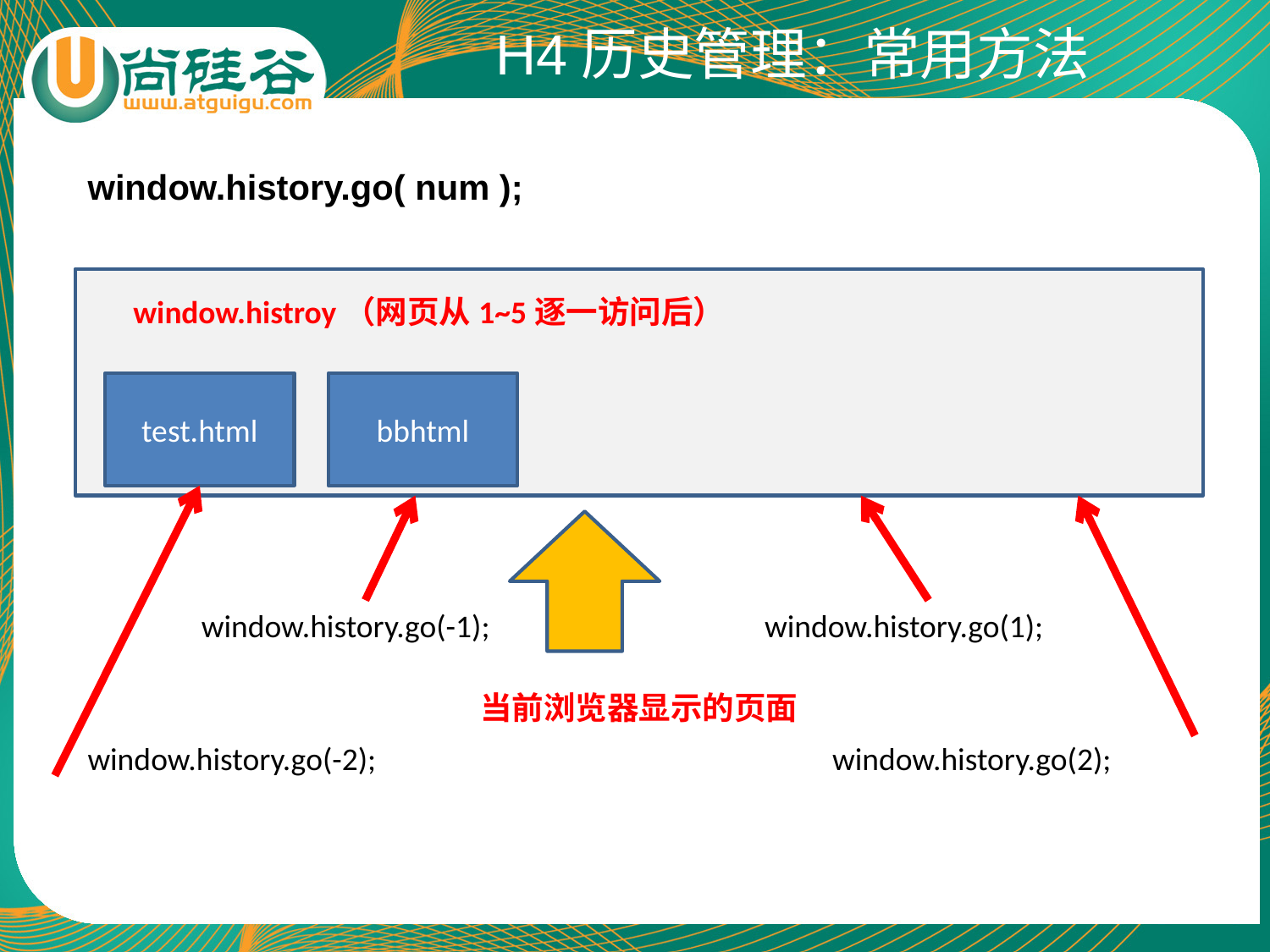

# H4历史管理：常用方法
window.history.go( num );

window.histroy（网页从1~5逐一访问后）
test.html
bbhtml

window.history.go(-1);
window.history.go(1);
当前浏览器显示的页面
window.history.go(-2);
window.history.go(2);